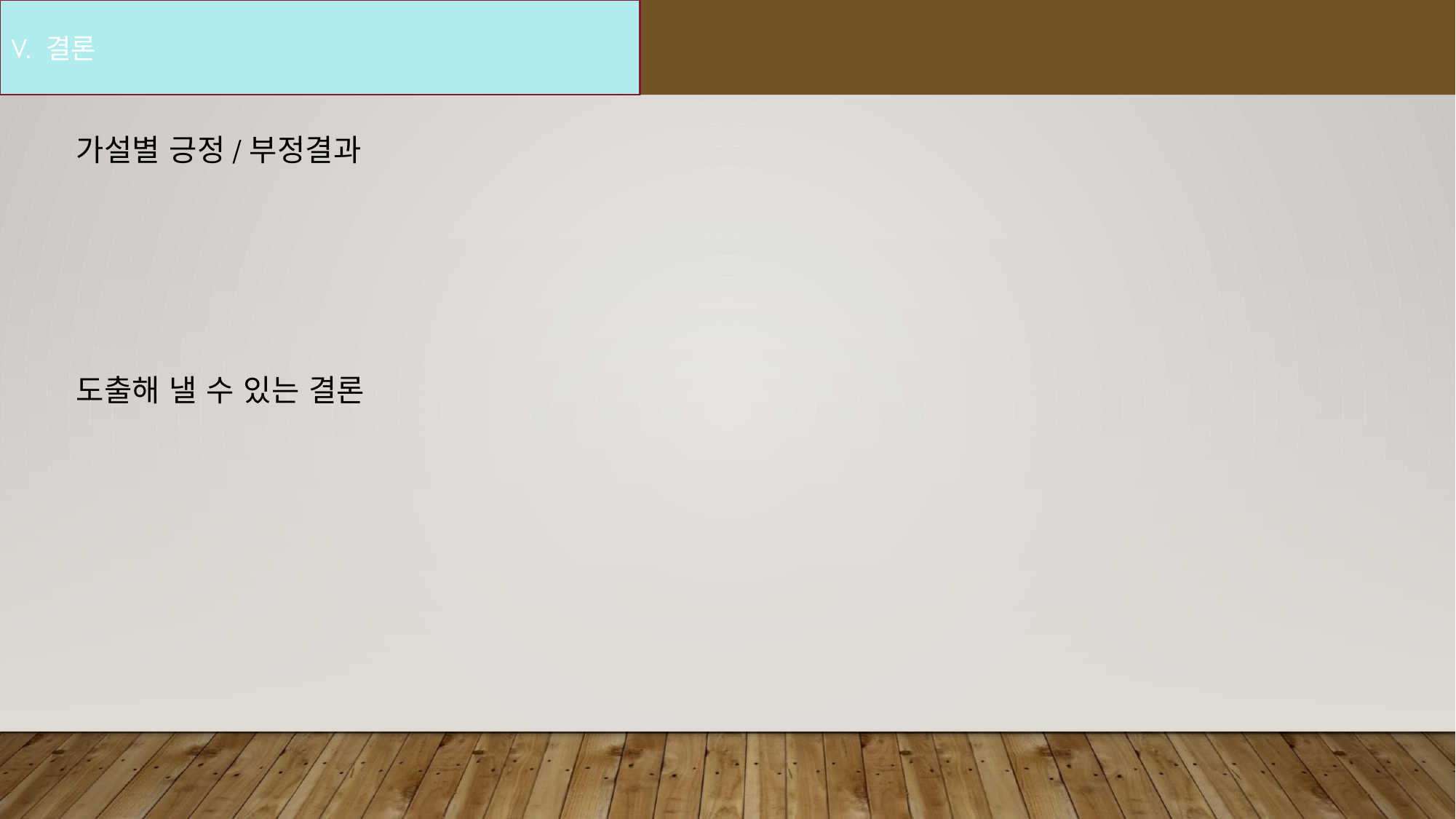

V. 결론
가설별 긍정/부정결과
도출해 낼 수 있는 결론